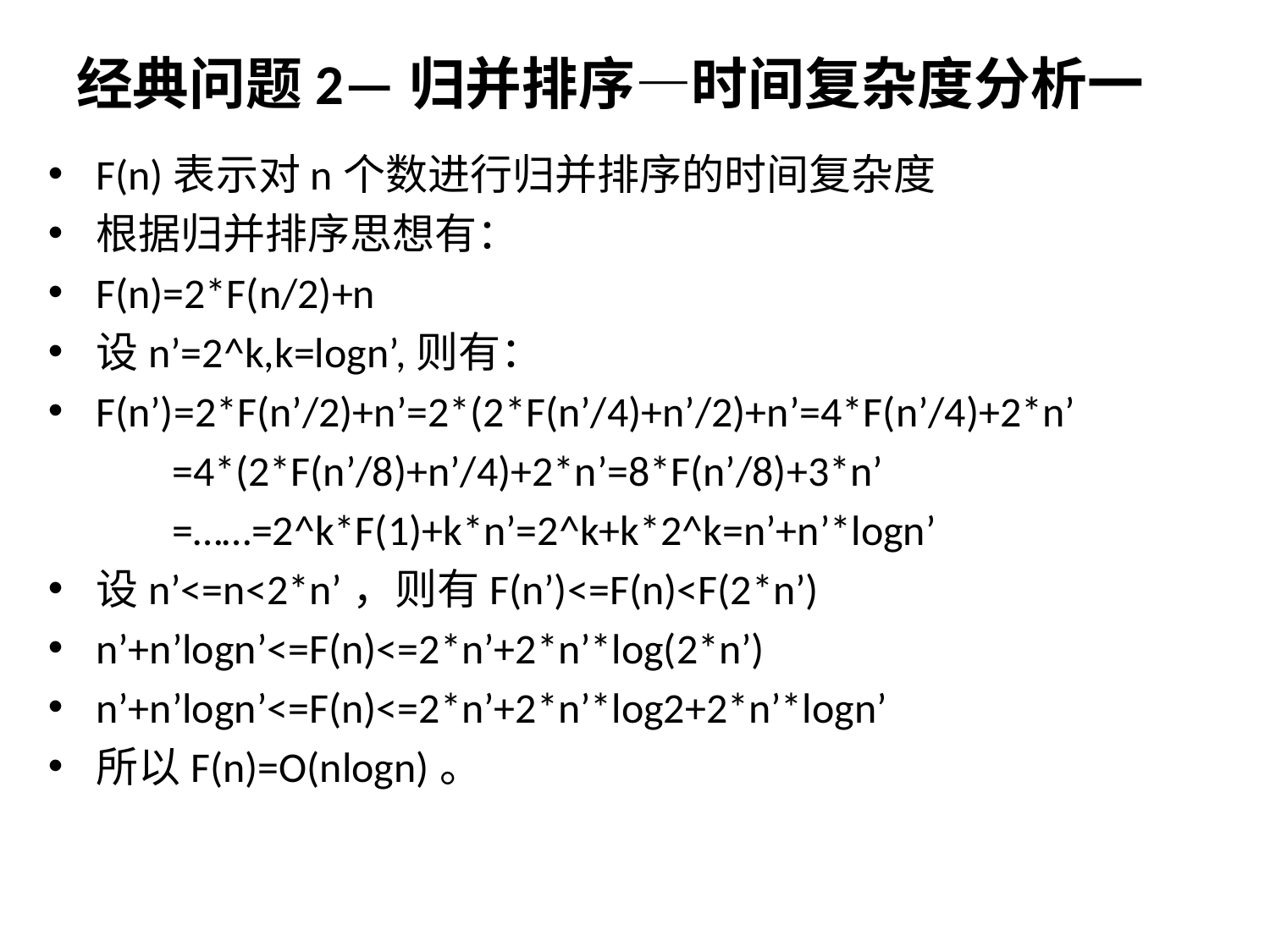

# 经典问题2—归并排序—时间复杂度分析一
F(n)表示对n个数进行归并排序的时间复杂度
根据归并排序思想有：
F(n)=2*F(n/2)+n
设n’=2^k,k=logn’,则有：
F(n’)=2*F(n’/2)+n’=2*(2*F(n’/4)+n’/2)+n’=4*F(n’/4)+2*n’
             =4*(2*F(n’/8)+n’/4)+2*n’=8*F(n’/8)+3*n’
             =……=2^k*F(1)+k*n’=2^k+k*2^k=n’+n’*logn’
设n’<=n<2*n’，则有F(n’)<=F(n)<F(2*n’)
n’+n’logn’<=F(n)<=2*n’+2*n’*log(2*n’)
n’+n’logn’<=F(n)<=2*n’+2*n’*log2+2*n’*logn’
所以F(n)=O(nlogn)。

15